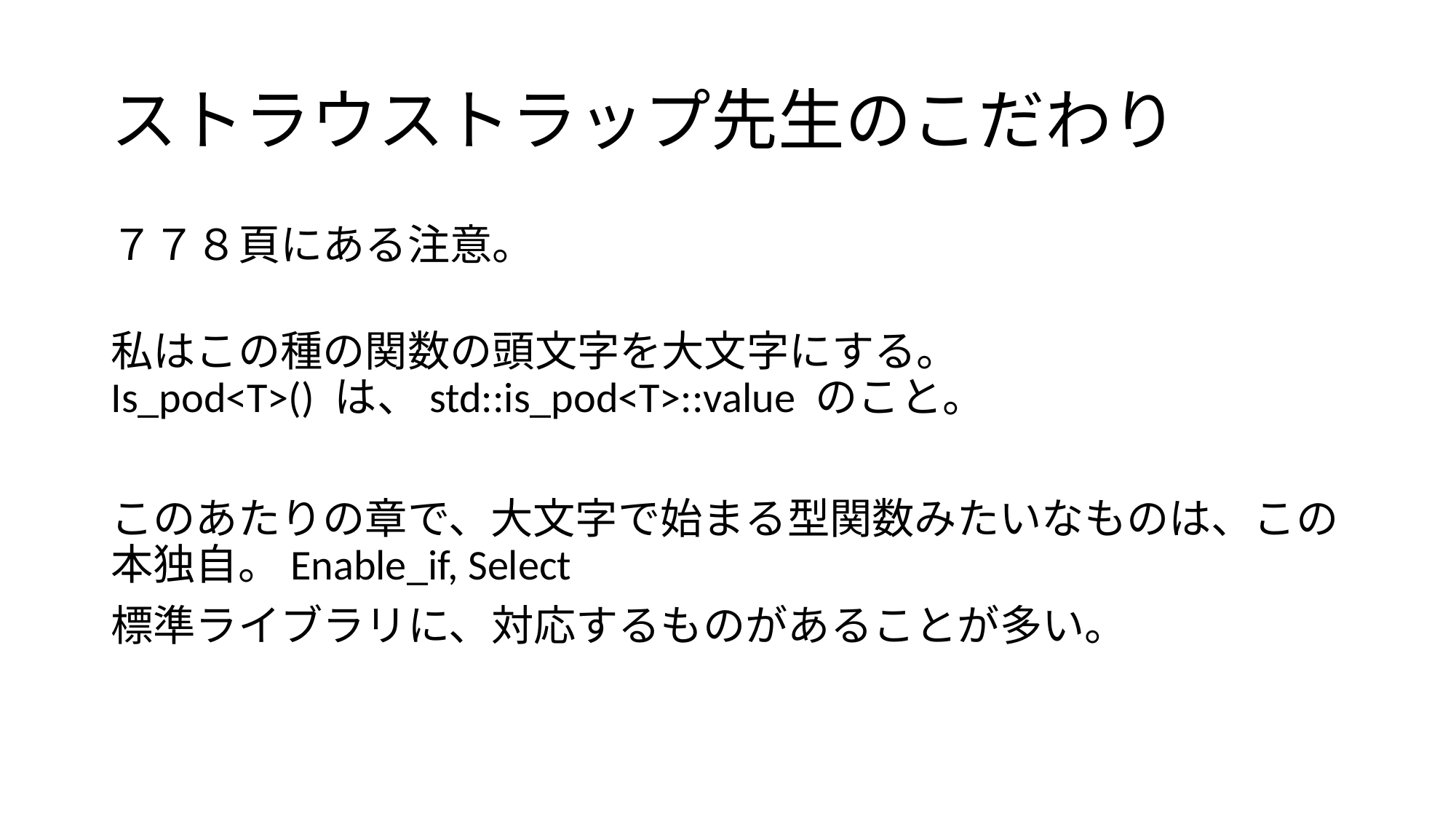

# ストラウストラップ先生のこだわり
７７８頁にある注意。
私はこの種の関数の頭文字を大文字にする。
Is_pod<T>() は、std::is_pod<T>::value のこと。

このあたりの章で、大文字で始まる型関数みたいなものは、この本独自。Enable_if, Select
標準ライブラリに、対応するものがあることが多い。